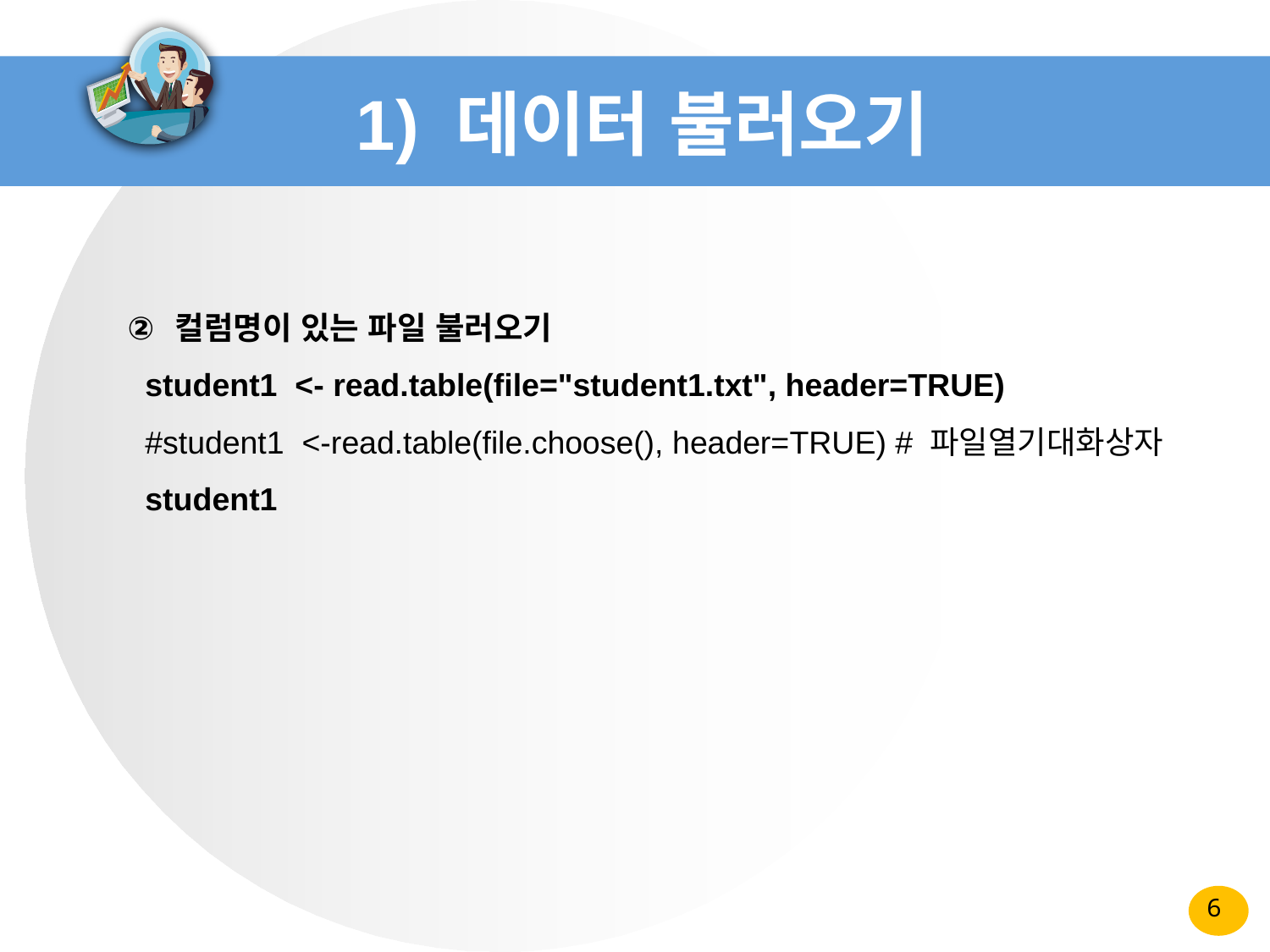

# 1) 데이터 불러오기
컬럼명이 있는 파일 불러오기
  student1  <- read.table(file="student1.txt", header=TRUE)
  #student1  <-read.table(file.choose(), header=TRUE) # 파일열기대화상자
  student1
6